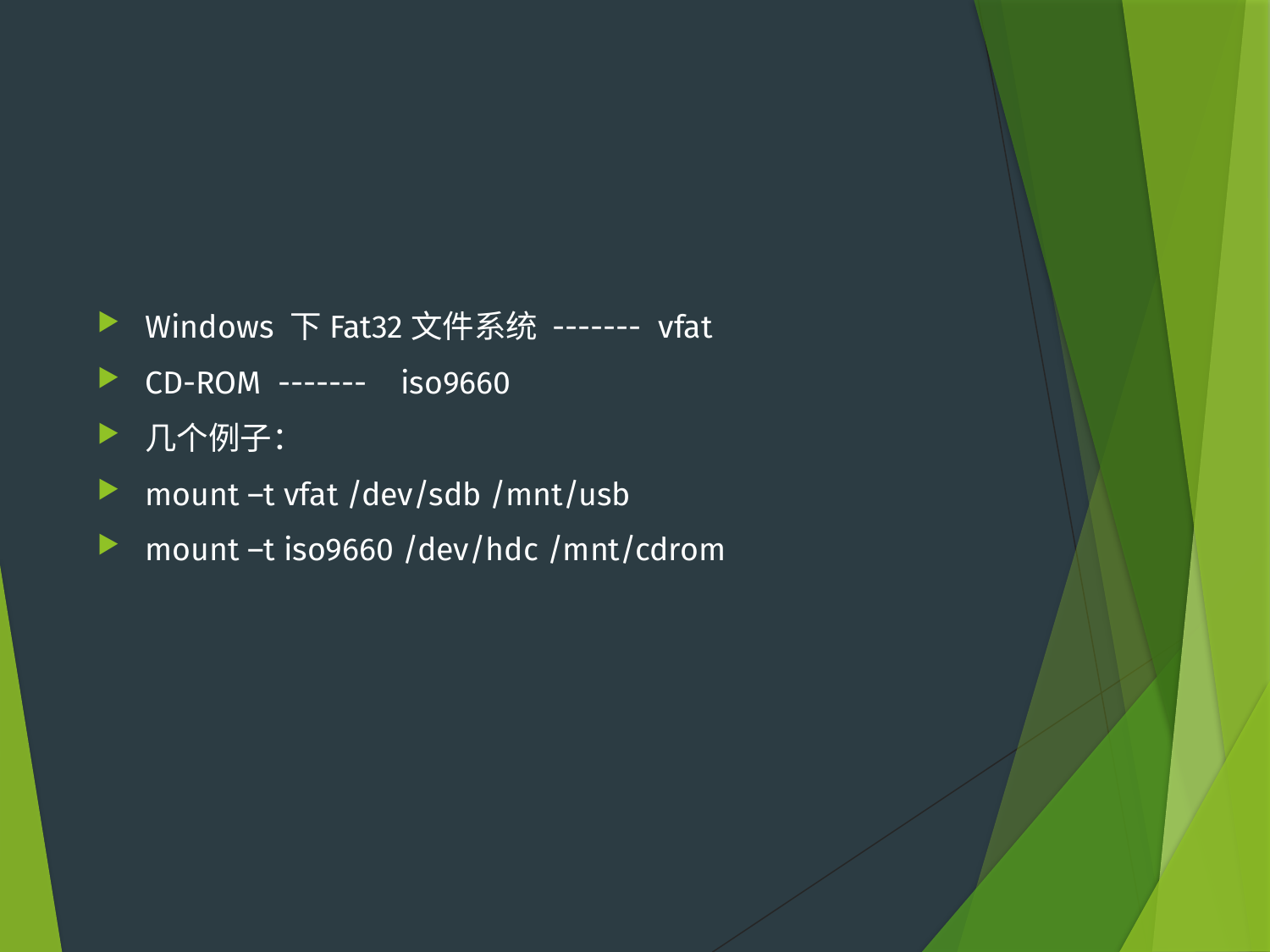

#
Windows 下Fat32文件系统 -------  vfat
CD-ROM  -------    iso9660
几个例子：
mount –t vfat /dev/sdb /mnt/usb
mount –t iso9660 /dev/hdc /mnt/cdrom